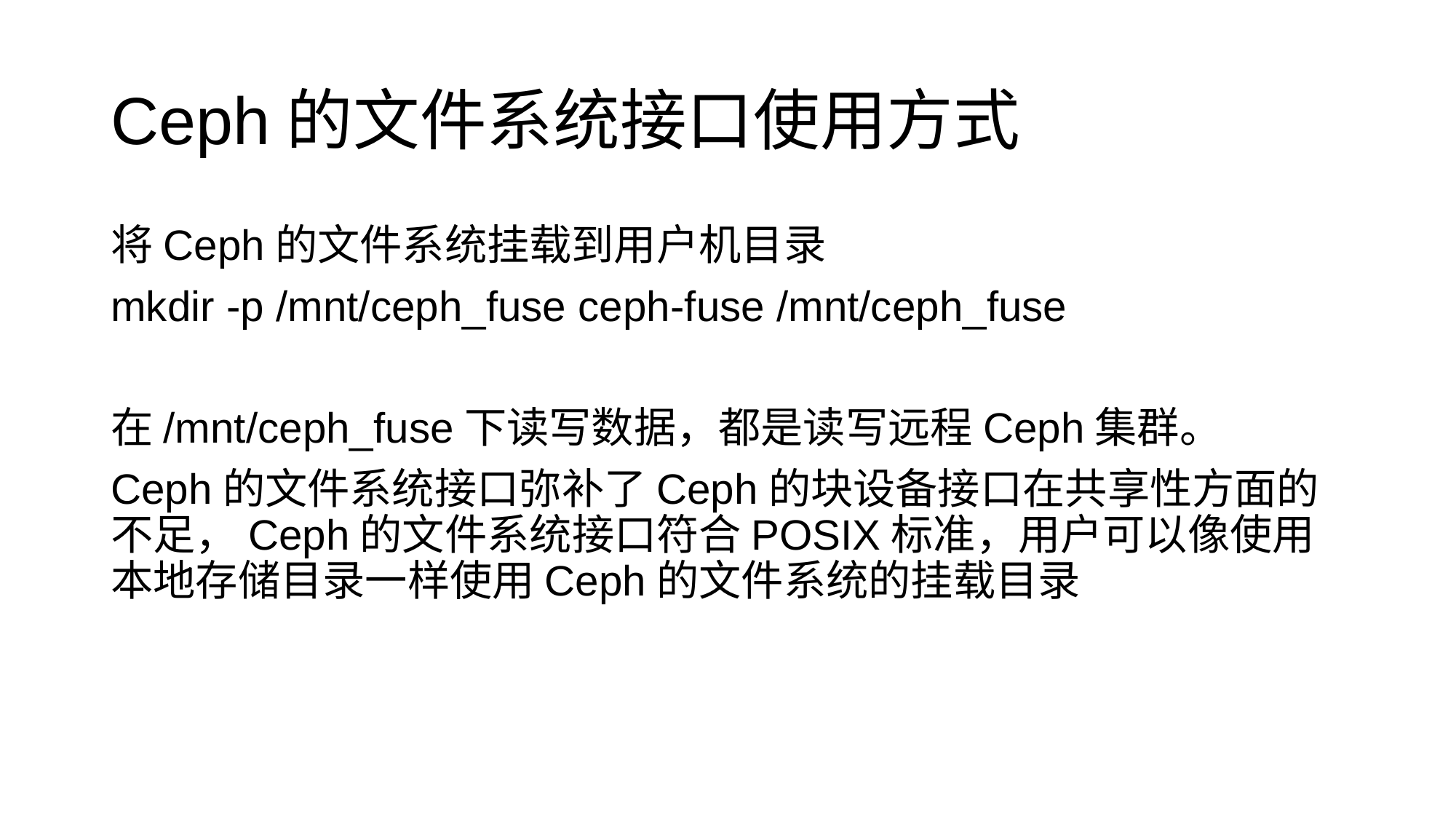

# Ceph的文件系统接口使用方式
将Ceph的文件系统挂载到用户机目录
mkdir -p /mnt/ceph_fuse ceph-fuse /mnt/ceph_fuse

在/mnt/ceph_fuse下读写数据，都是读写远程Ceph集群。
Ceph的文件系统接口弥补了Ceph的块设备接口在共享性方面的不足，Ceph的文件系统接口符合POSIX标准，用户可以像使用本地存储目录一样使用Ceph的文件系统的挂载目录